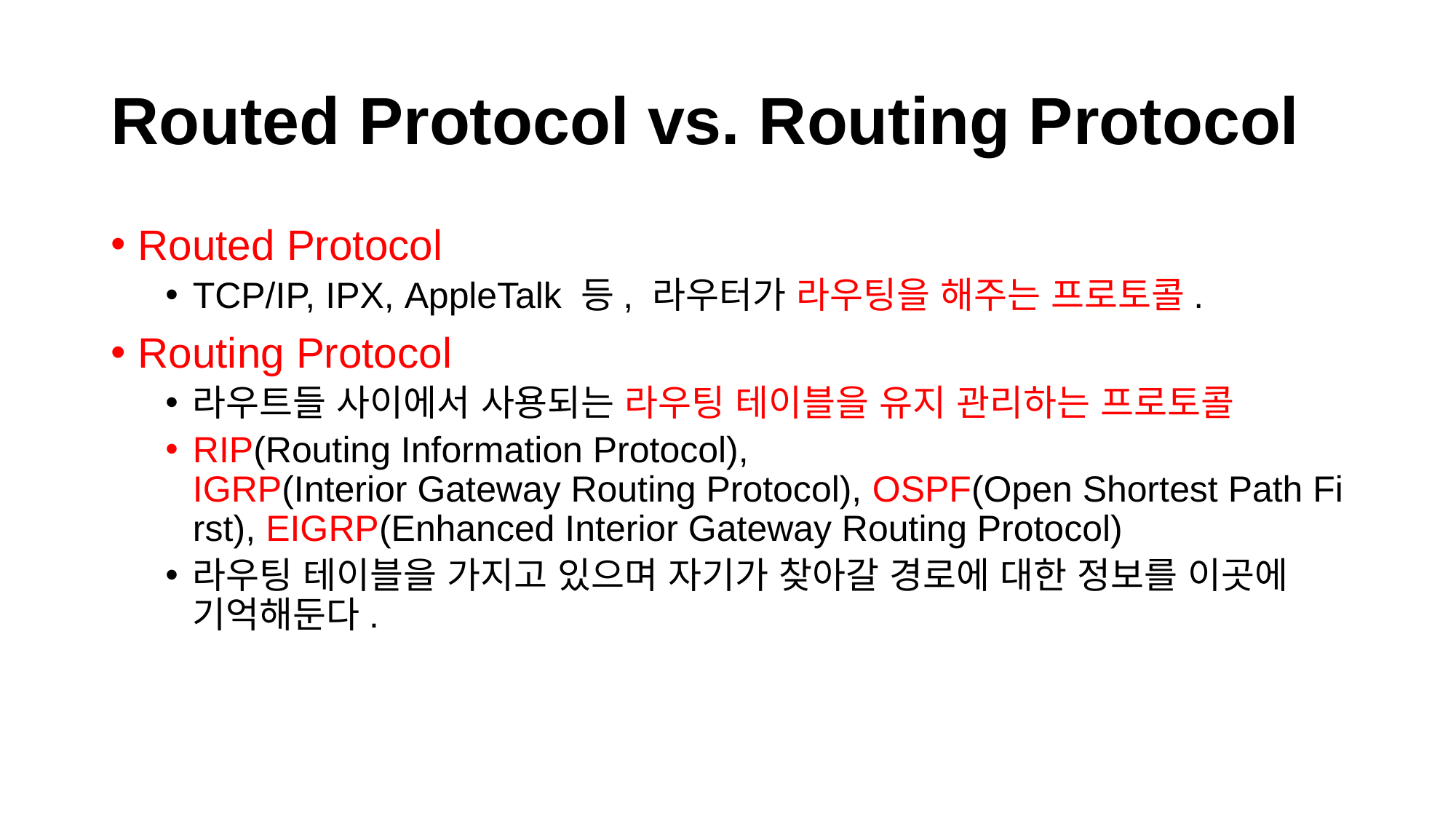

# Routed Protocol vs. Routing Protocol
Routed Protocol
TCP/IP, IPX, AppleTalk 등, 라우터가 라우팅을 해주는 프로토콜.
Routing Protocol
라우트들 사이에서 사용되는 라우팅 테이블을 유지 관리하는 프로토콜
RIP(Routing Information Protocol), IGRP(Interior Gateway Routing Protocol), OSPF(Open Shortest Path First), EIGRP(Enhanced Interior Gateway Routing Protocol)
라우팅 테이블을 가지고 있으며 자기가 찾아갈 경로에 대한 정보를 이곳에 기억해둔다.